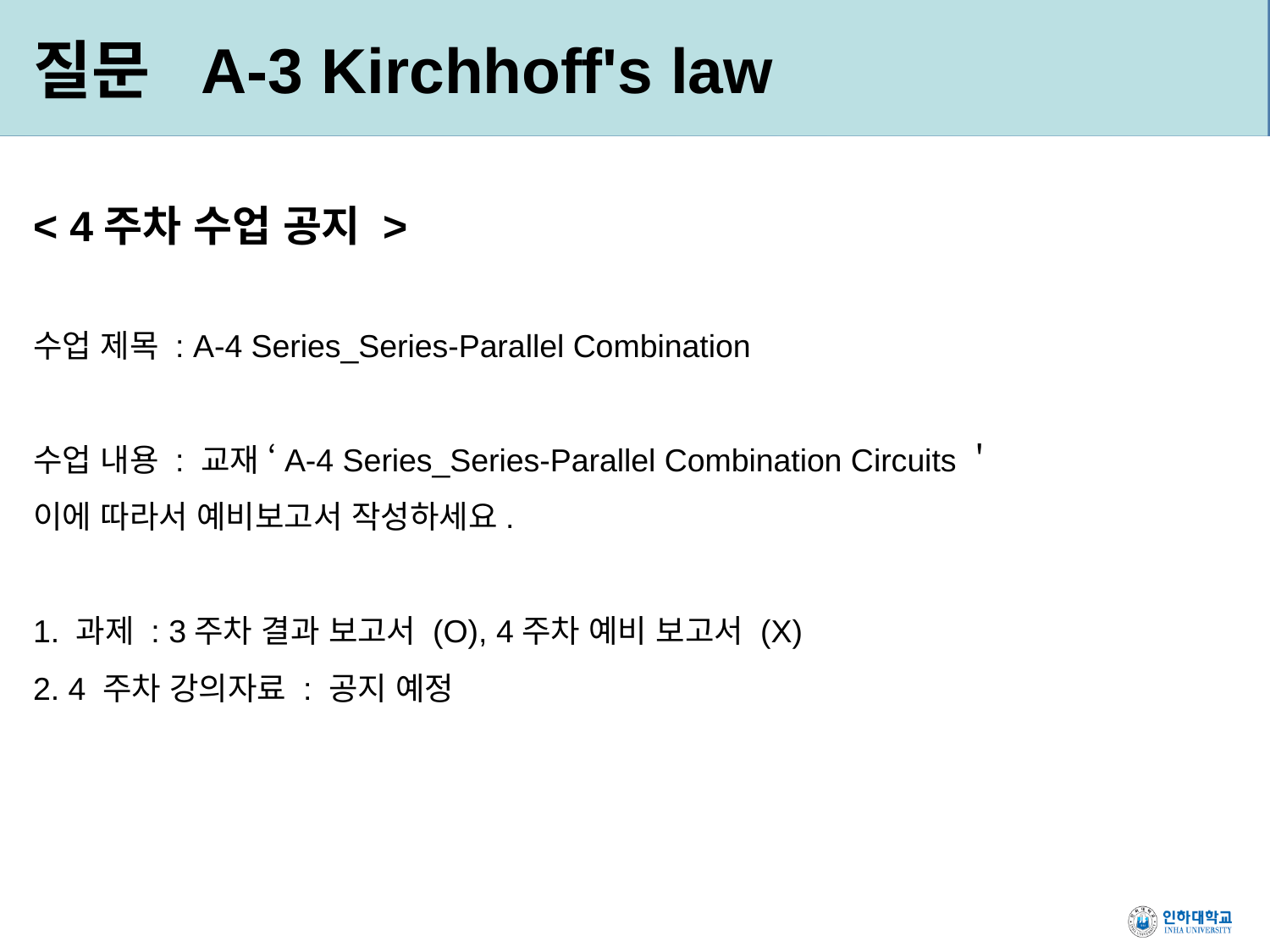

질문  A-3 Kirchhoff's law
< 4주차 수업 공지 >

수업 제목 : A-4 Series_Series-Parallel Combination

수업 내용 : 교재 ‘A-4 Series_Series-Parallel Combination Circuits＇                        이에 따라서 예비보고서 작성하세요.

1. 과제 : 3주차 결과 보고서 (O), 4주차 예비 보고서 (X)
2. 4 주차 강의자료 : 공지 예정